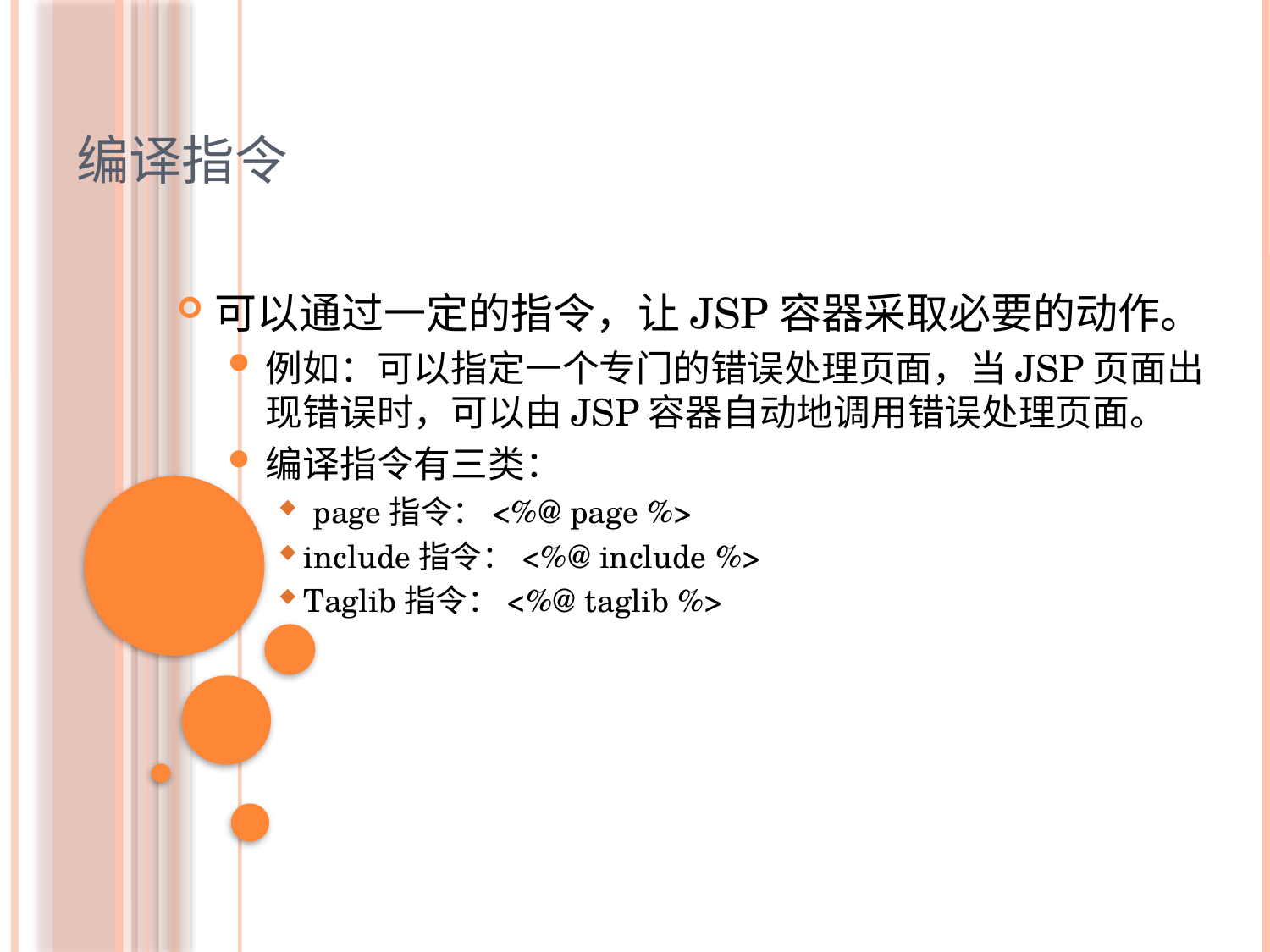

编译指令
可以通过一定的指令，让JSP容器采取必要的动作。
例如：可以指定一个专门的错误处理页面，当JSP页面出现错误时，可以由JSP容器自动地调用错误处理页面。
编译指令有三类：
 page指令：<%@ page %>
include指令：<%@ include %>
Taglib指令：<%@ taglib %>